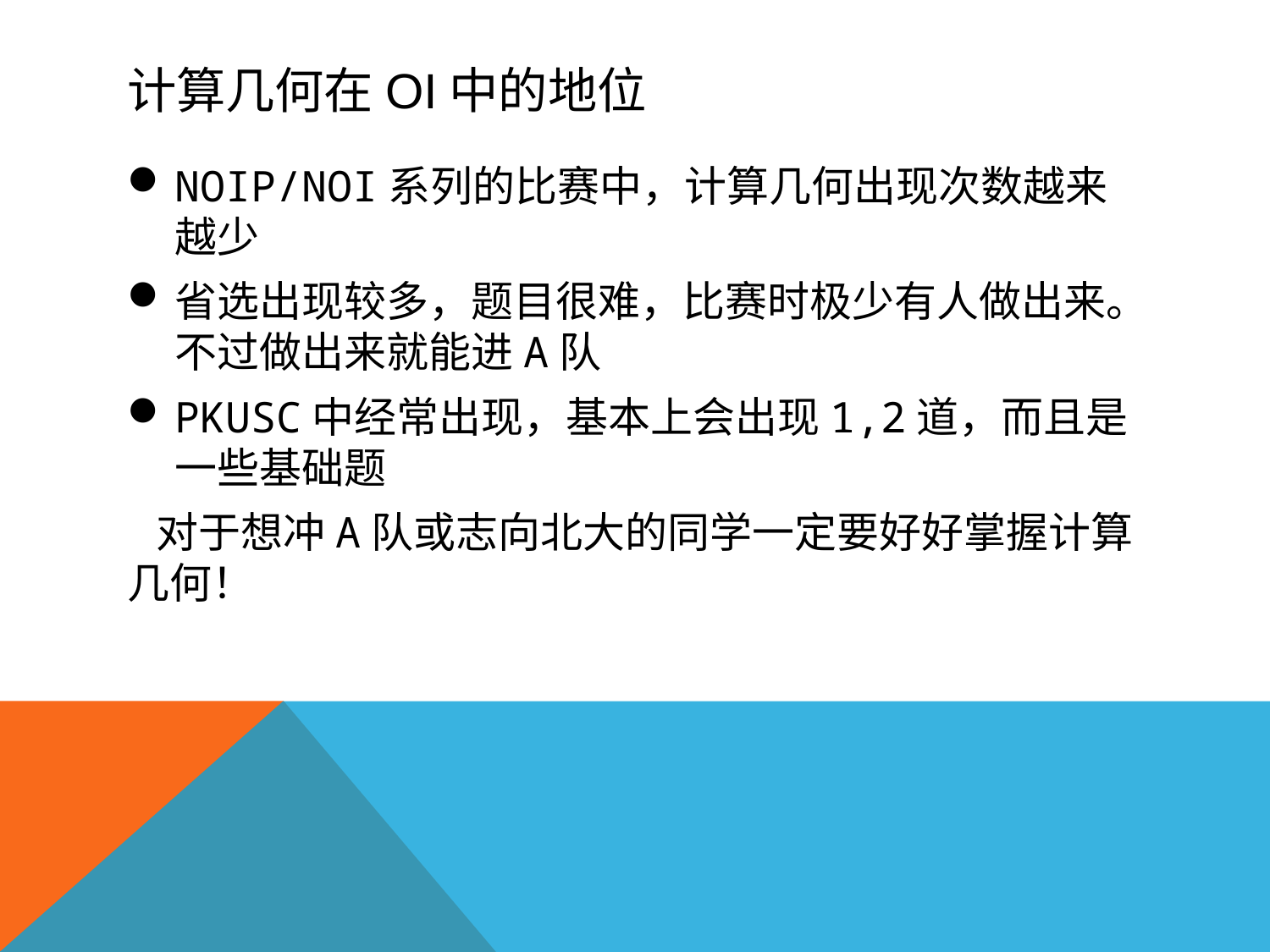

# 计算几何在OI中的地位
NOIP/NOI系列的比赛中，计算几何出现次数越来越少
省选出现较多，题目很难，比赛时极少有人做出来。不过做出来就能进A队
PKUSC中经常出现，基本上会出现1,2道，而且是一些基础题
  对于想冲A队或志向北大的同学一定要好好掌握计算几何！